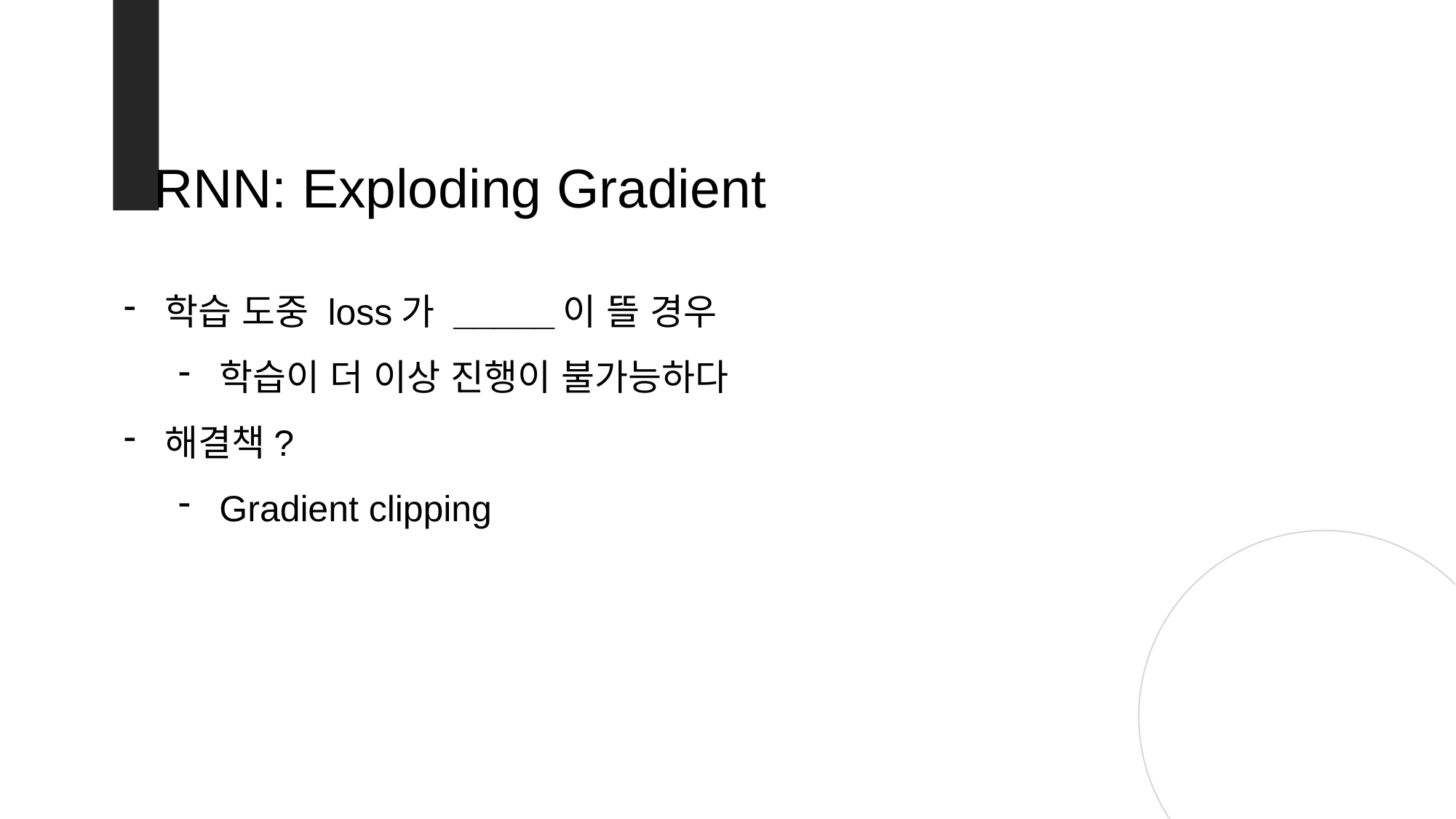

RNN: Exploding Gradient
학습 도중 loss가 _____이 뜰 경우
학습이 더 이상 진행이 불가능하다
해결책?
Gradient clipping